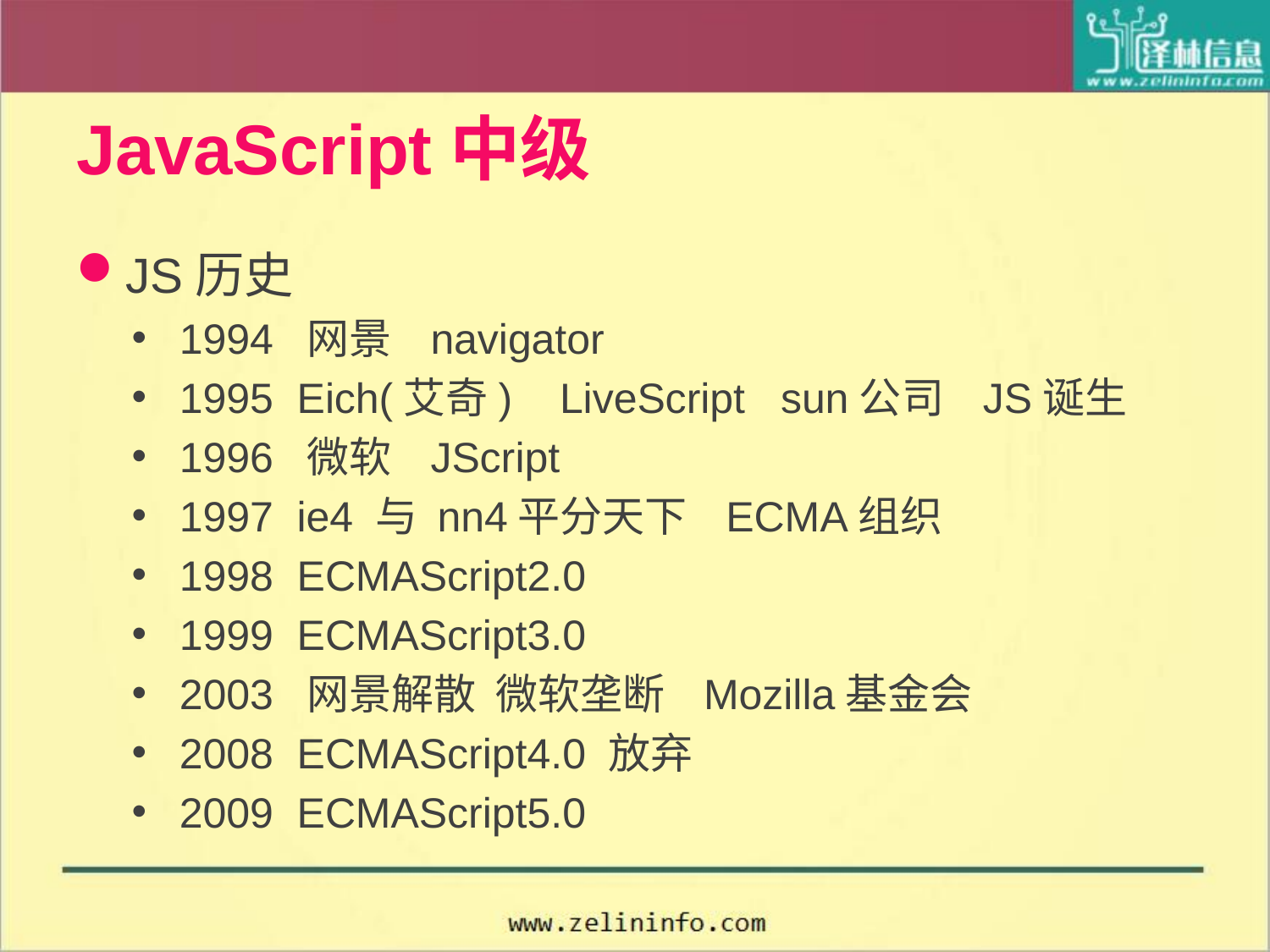

# JavaScript中级
JS历史
1994  网景   navigator
1995  Eich(艾奇)    LiveScript   sun公司   JS诞生
1996  微软   JScript
1997  ie4 与 nn4平分天下   ECMA组织
1998  ECMAScript2.0
1999  ECMAScript3.0
2003  网景解散  微软垄断   Mozilla基金会
2008  ECMAScript4.0 放弃
2009  ECMAScript5.0